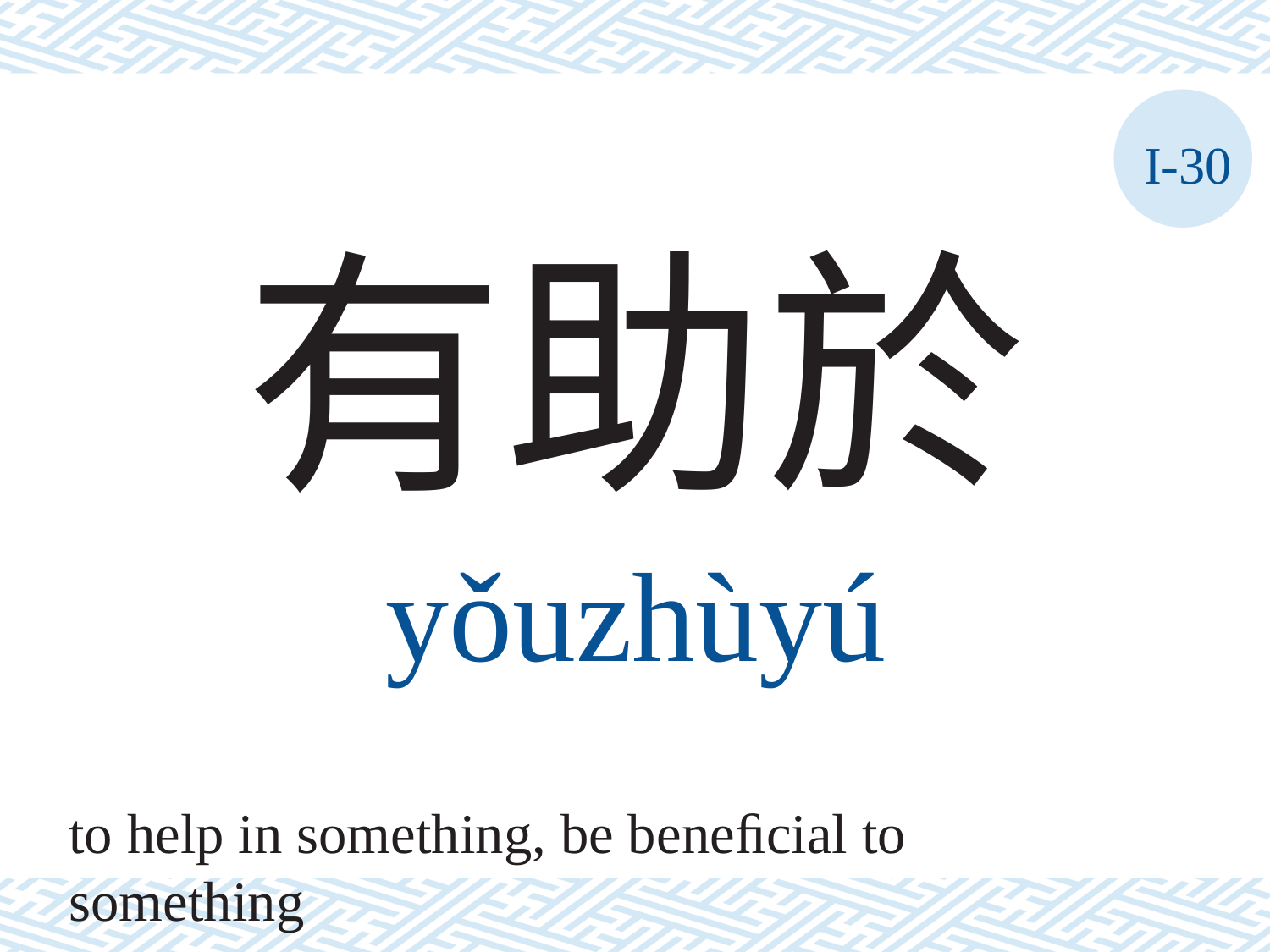

I-30
有助於
yǒuzhùyú
to help in something, be beneﬁcial to something